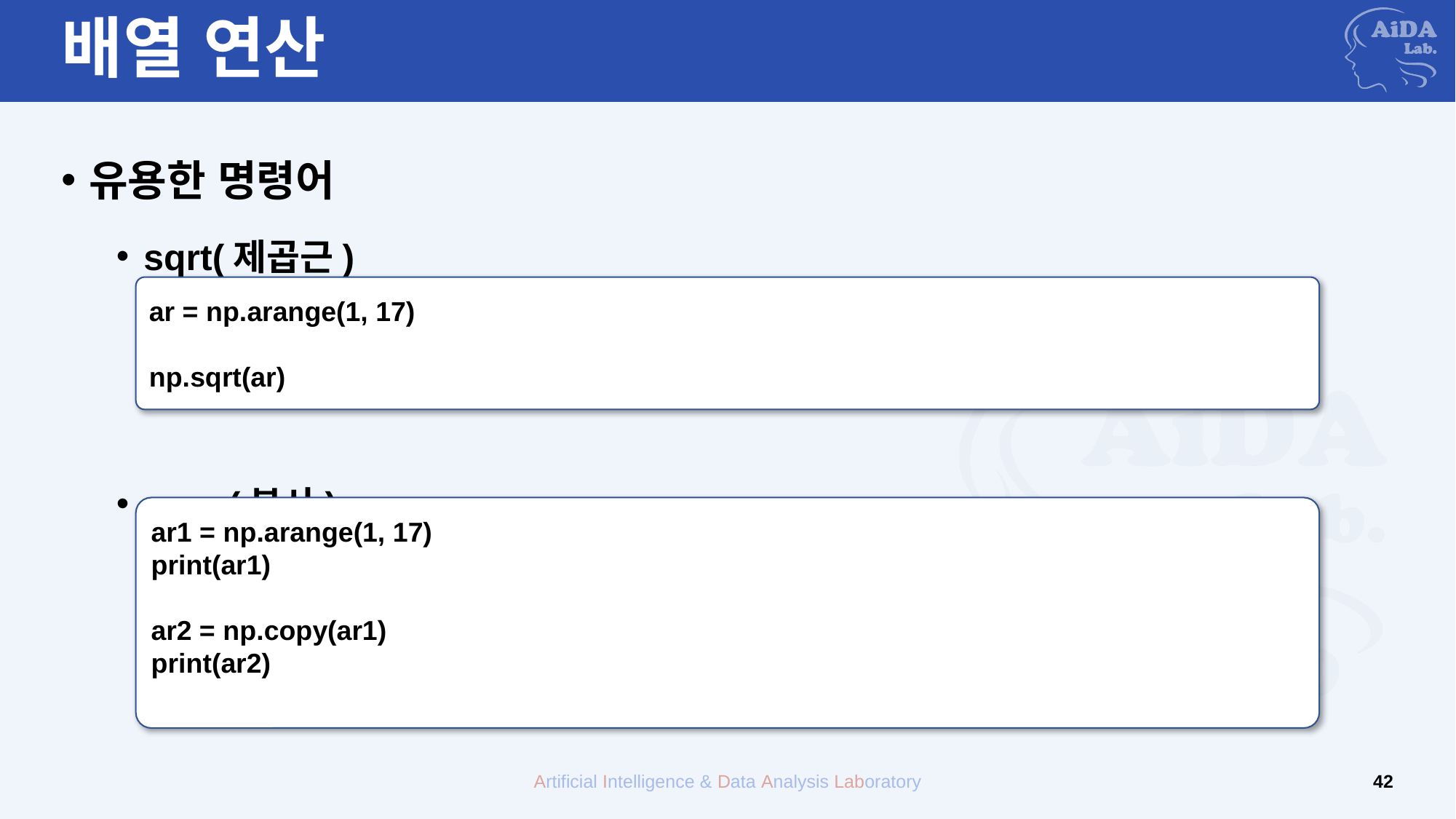

# 배열 연산
유용한 명령어
sqrt(제곱근)

copy(복사)
ar = np.arange(1, 17)

np.sqrt(ar)
ar1 = np.arange(1, 17)
print(ar1)

ar2 = np.copy(ar1)
print(ar2)

Artificial Intelligence & Data Analysis Laboratory
42